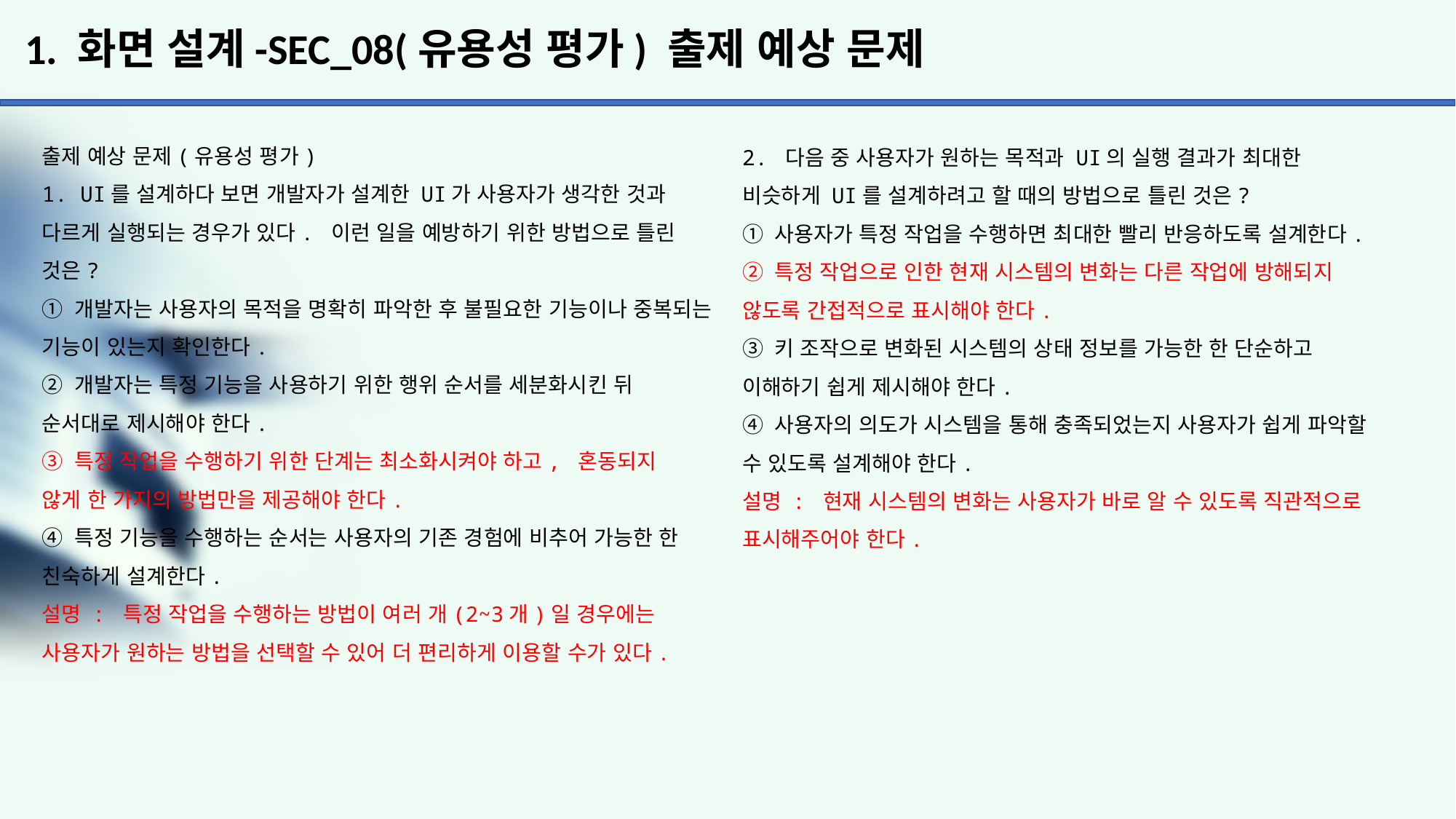

# 1. 화면 설계-SEC_08(유용성 평가) 출제 예상 문제
출제 예상 문제(유용성 평가)
1. UI를 설계하다 보면 개발자가 설계한 UI가 사용자가 생각한 것과
다르게 실행되는 경우가 있다. 이런 일을 예방하기 위한 방법으로 틀린 것은?
① 개발자는 사용자의 목적을 명확히 파악한 후 불필요한 기능이나 중복되는 기능이 있는지 확인한다.
② 개발자는 특정 기능을 사용하기 위한 행위 순서를 세분화시킨 뒤
순서대로 제시해야 한다.
③ 특정 작업을 수행하기 위한 단계는 최소화시켜야 하고, 혼동되지
않게 한 가지의 방법만을 제공해야 한다.
④ 특정 기능을 수행하는 순서는 사용자의 기존 경험에 비추어 가능한 한 친숙하게 설계한다.
설명 : 특정 작업을 수행하는 방법이 여러 개(2~3개)일 경우에는
사용자가 원하는 방법을 선택할 수 있어 더 편리하게 이용할 수가 있다.
2. 다음 중 사용자가 원하는 목적과 UI의 실행 결과가 최대한
비슷하게 UI를 설계하려고 할 때의 방법으로 틀린 것은?
① 사용자가 특정 작업을 수행하면 최대한 빨리 반응하도록 설계한다.
② 특정 작업으로 인한 현재 시스템의 변화는 다른 작업에 방해되지
않도록 간접적으로 표시해야 한다.
③ 키 조작으로 변화된 시스템의 상태 정보를 가능한 한 단순하고
이해하기 쉽게 제시해야 한다.
④ 사용자의 의도가 시스템을 통해 충족되었는지 사용자가 쉽게 파악할
수 있도록 설계해야 한다.
설명 : 현재 시스템의 변화는 사용자가 바로 알 수 있도록 직관적으로
표시해주어야 한다.